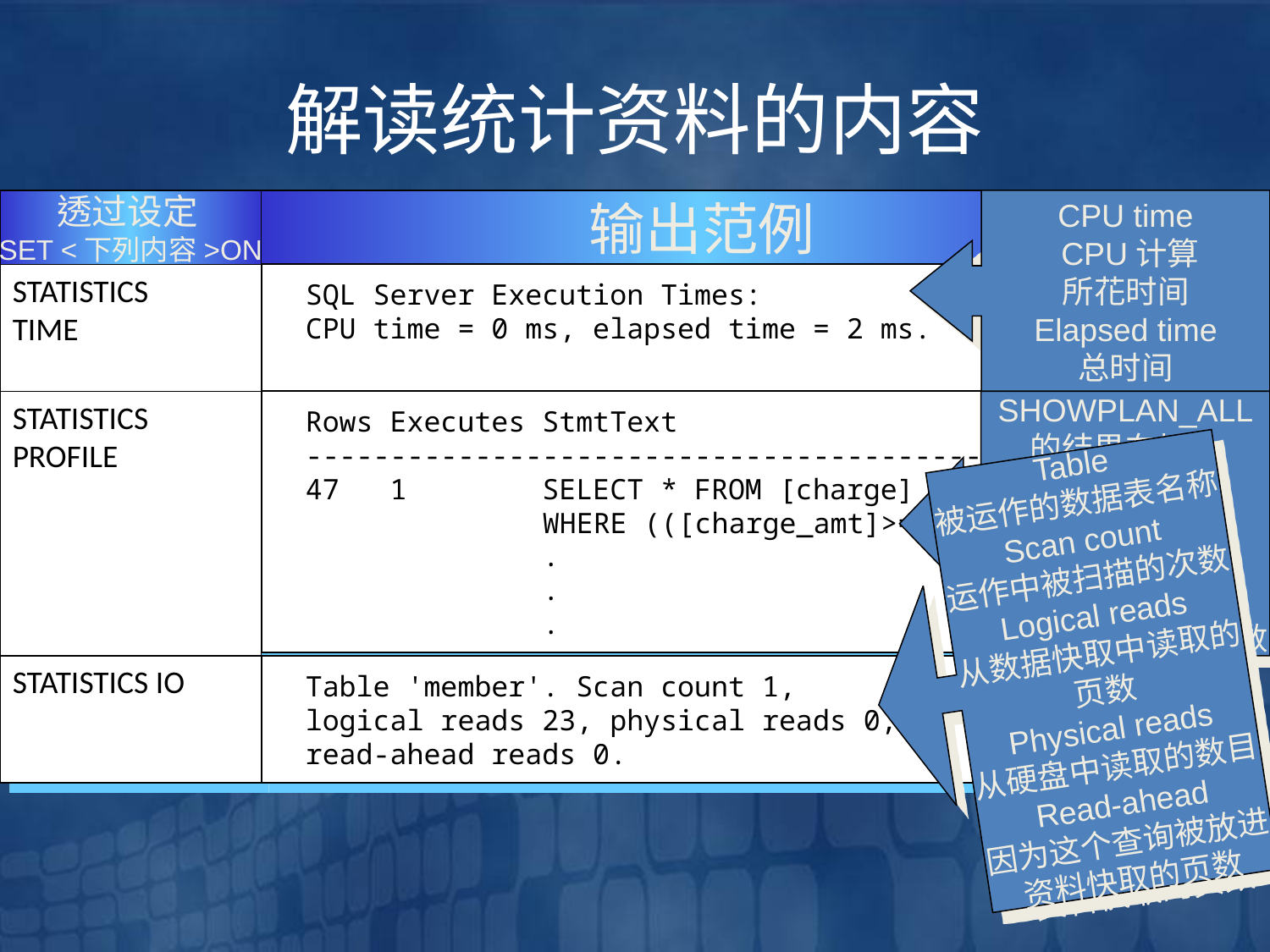

# 解读统计资料的内容
透过设定
SET <下列内容>ON
输出范例
STATISTICS
TIME
SQL Server Execution Times:
CPU time = 0 ms, elapsed time = 2 ms.
Rows Executes StmtText  		    StmtId…
-----------------------------------------------
47   1        SELECT * FROM [charge]    16
              WHERE (([charge_amt]>=@1)
              .
              .
              .
STATISTICS
PROFILE
STATISTICS IO
Table 'member'. Scan count 1,
logical reads 23, physical reads 0,
read-ahead reads 0.
CPU time
 CPU计算
所花时间
Elapsed time
总时间
SHOWPLAN_ALL
的结果在加上
Rows
每一个运算符真
实传回的记录数
Executes
运算符被执行的次数
Table
被运作的数据表名称
Scan count
运作中被扫描的次数
Logical reads
从数据快取中读取的
页数
Physical reads
从硬盘中读取的数目
Read-ahead
因为这个查询被放进
资料快取的页数